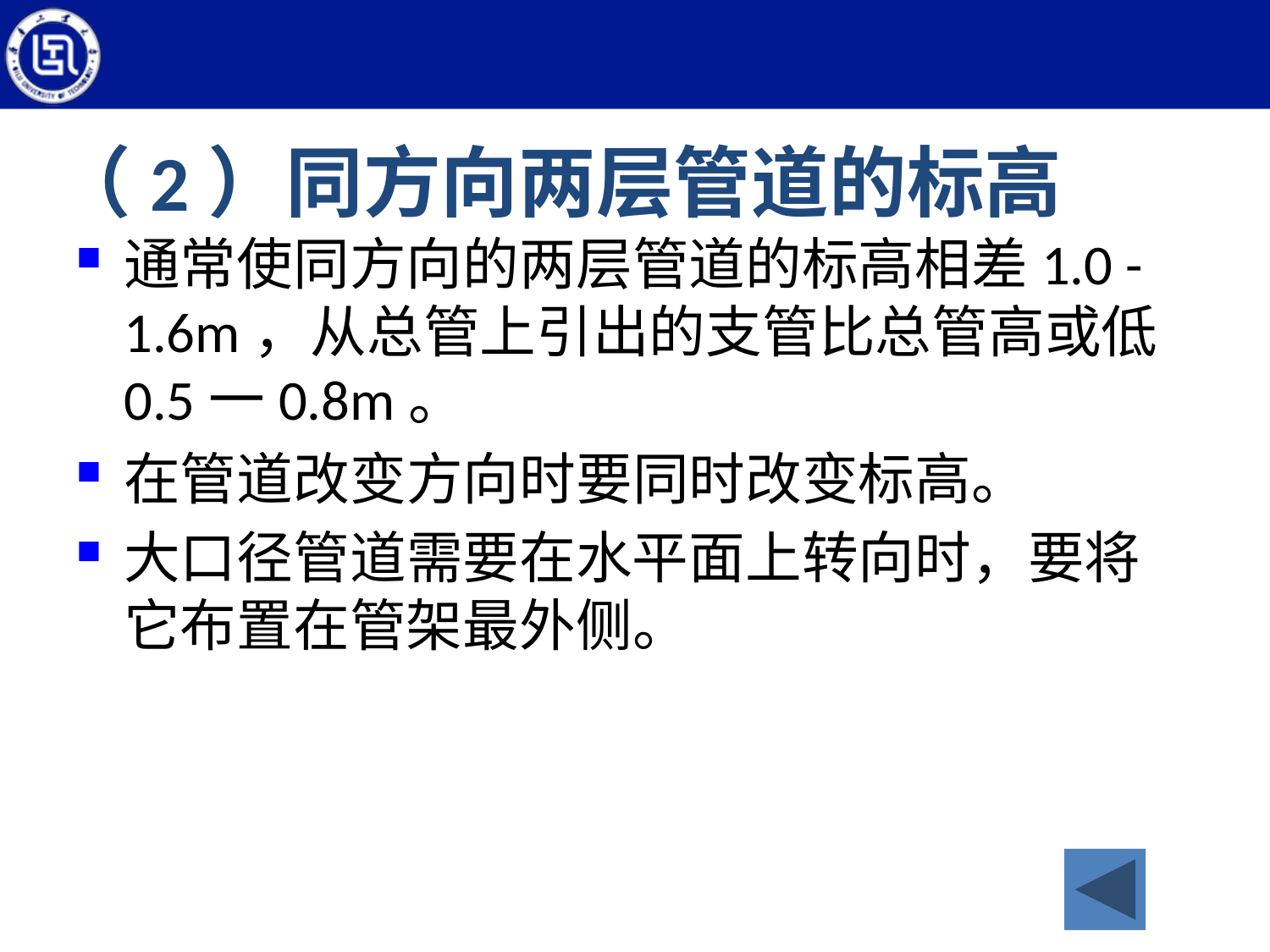

# （2）同方向两层管道的标高
通常使同方向的两层管道的标高相差1.0 - 1.6m，从总管上引出的支管比总管高或低0.5一0.8m。
在管道改变方向时要同时改变标高。
大口径管道需要在水平面上转向时，要将它布置在管架最外侧。